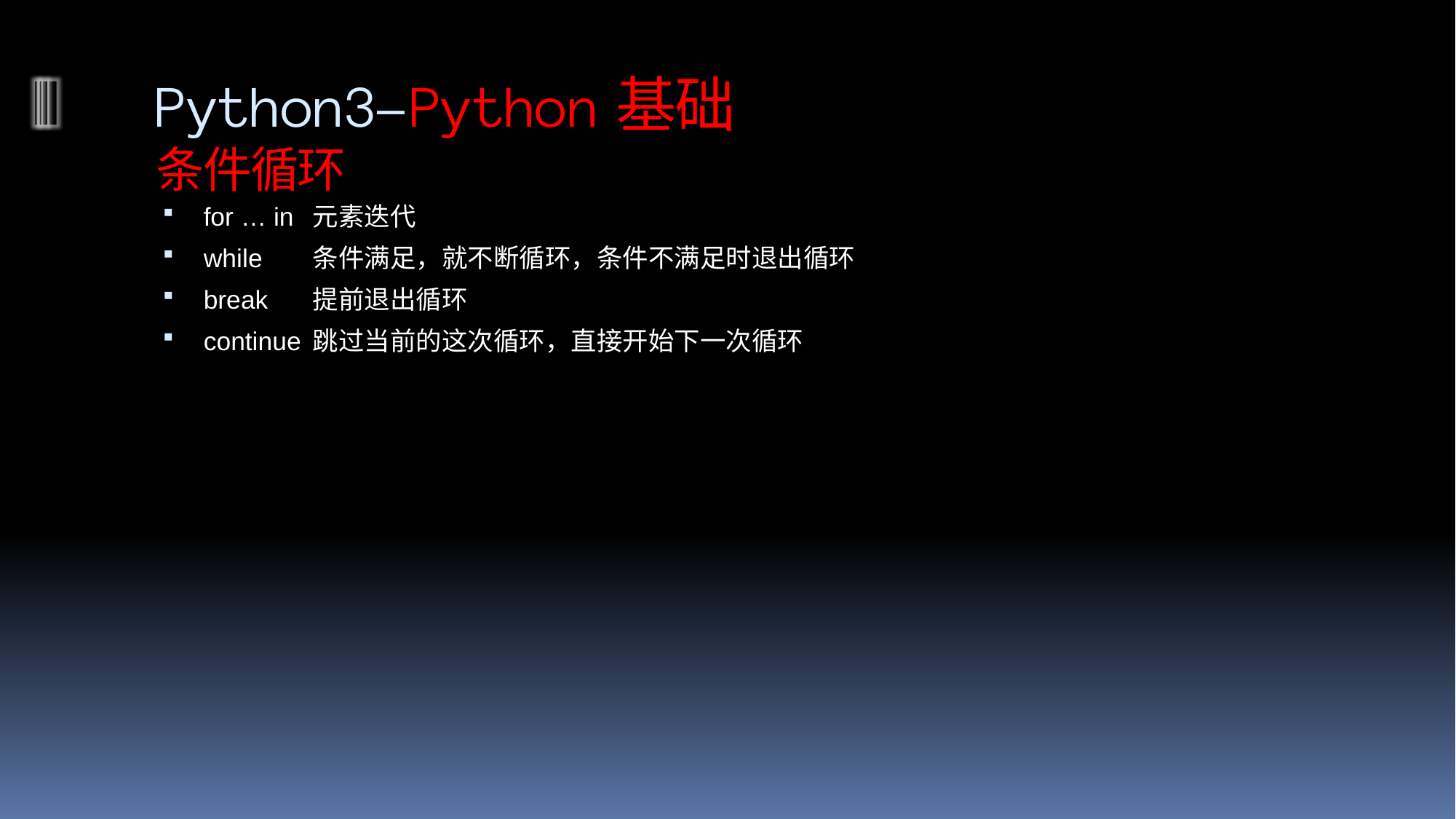

# Python3-Python基础 条件循环
for … in	元素迭代
while	条件满足，就不断循环，条件不满足时退出循环
break	提前退出循环
continue	跳过当前的这次循环，直接开始下一次循环